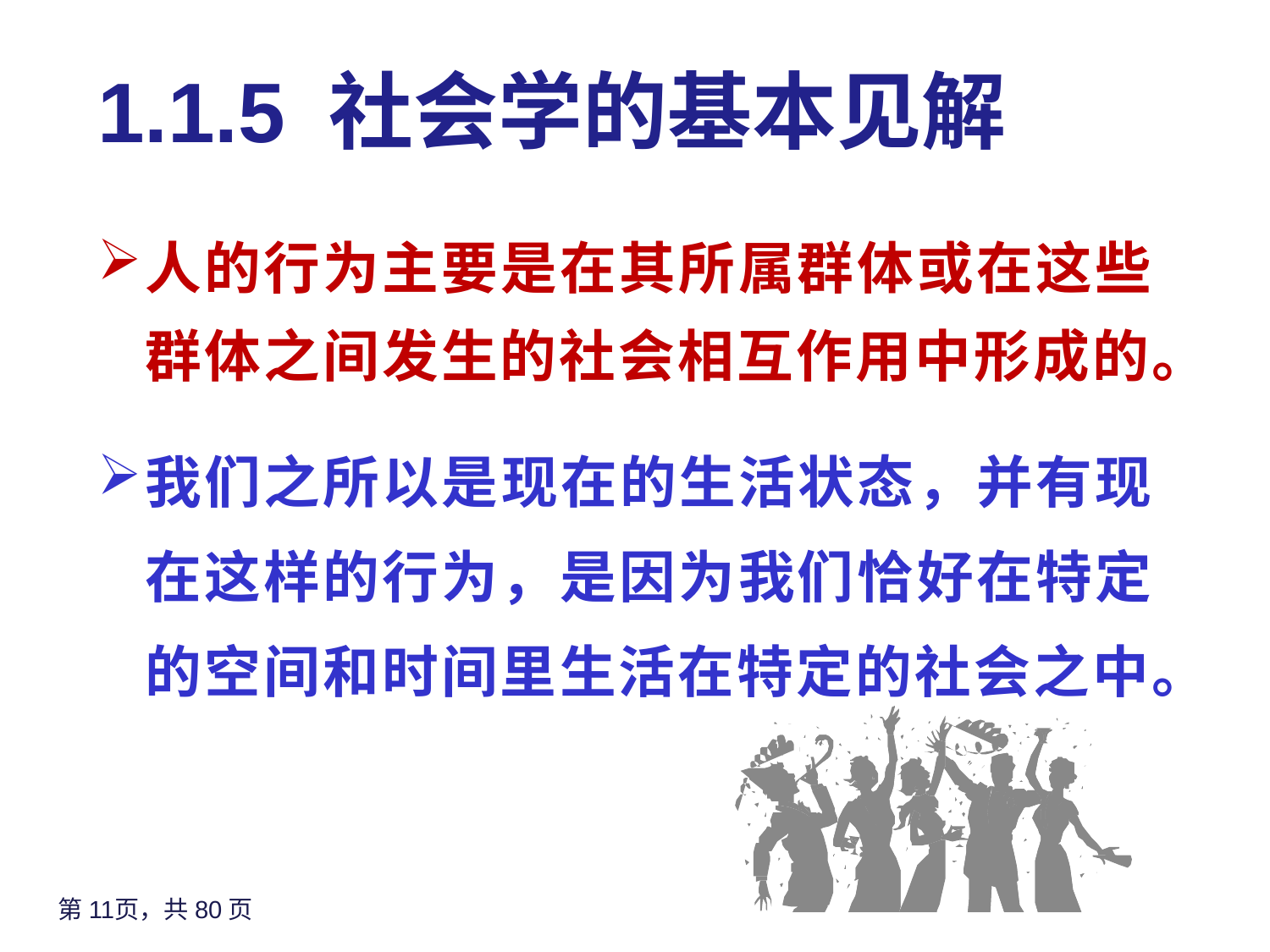

# 1.1.5 社会学的基本见解
人的行为主要是在其所属群体或在这些群体之间发生的社会相互作用中形成的。
我们之所以是现在的生活状态，并有现在这样的行为，是因为我们恰好在特定的空间和时间里生活在特定的社会之中。

第11页，共80页